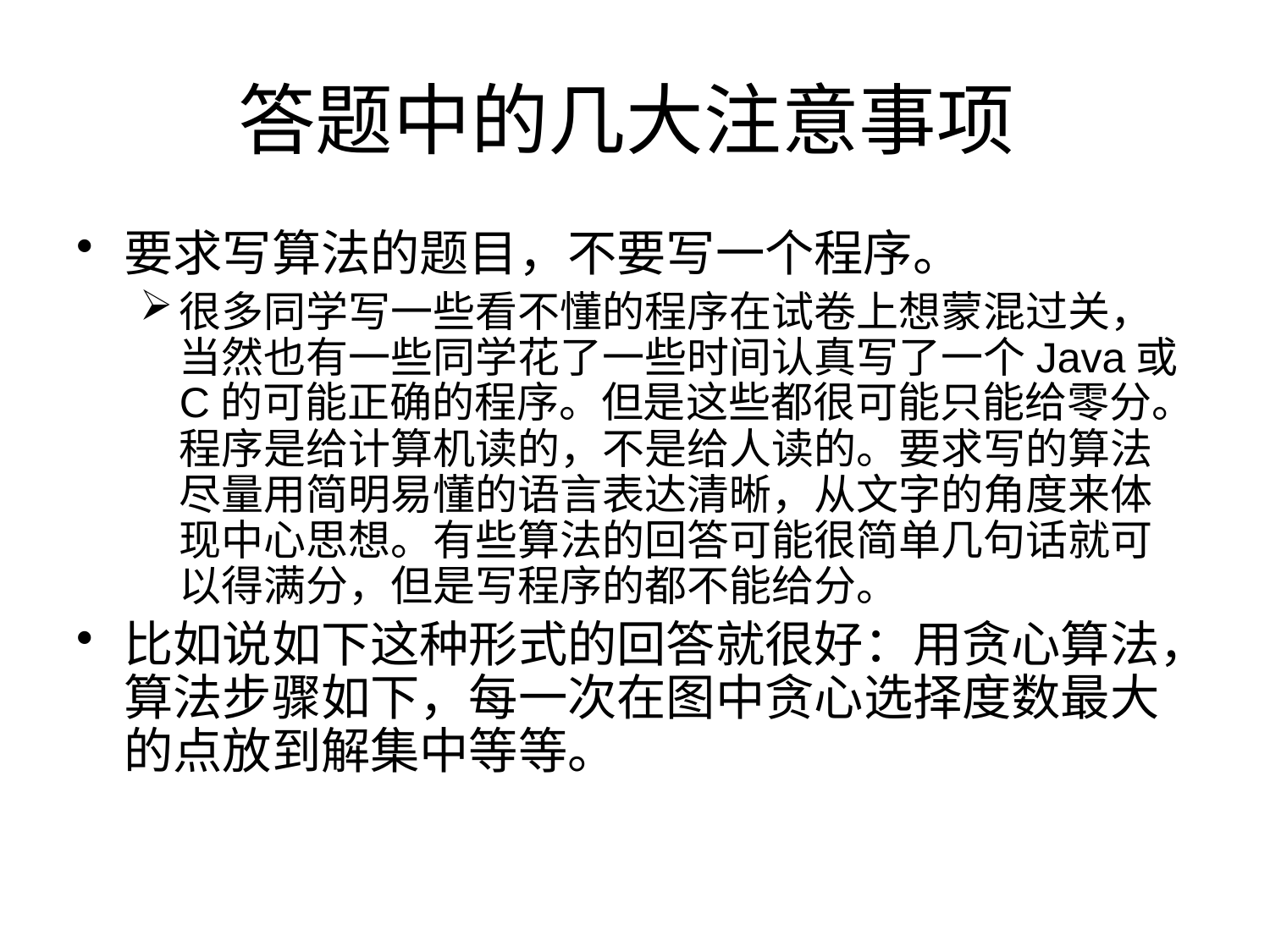

# 答题中的几大注意事项
要求写算法的题目，不要写一个程序。
很多同学写一些看不懂的程序在试卷上想蒙混过关，当然也有一些同学花了一些时间认真写了一个Java或C的可能正确的程序。但是这些都很可能只能给零分。程序是给计算机读的，不是给人读的。要求写的算法尽量用简明易懂的语言表达清晰，从文字的角度来体现中心思想。有些算法的回答可能很简单几句话就可以得满分，但是写程序的都不能给分。
比如说如下这种形式的回答就很好：用贪心算法，算法步骤如下，每一次在图中贪心选择度数最大的点放到解集中等等。